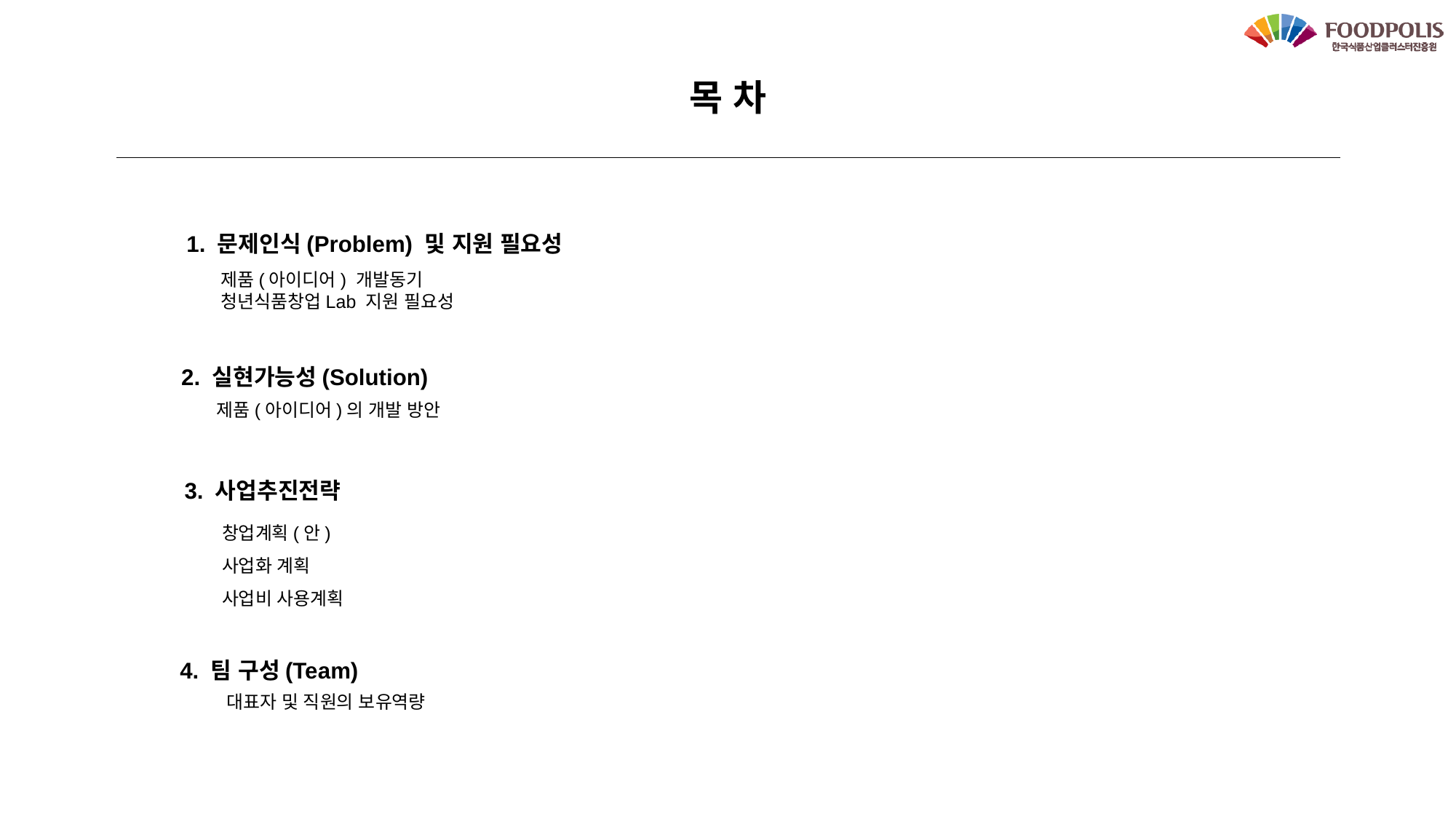

목 차
1. 문제인식(Problem) 및 지원 필요성
제품(아이디어) 개발동기
청년식품창업Lab 지원 필요성
2. 실현가능성(Solution)
제품(아이디어)의 개발 방안
3. 사업추진전략
창업계획(안)
사업화 계획
사업비 사용계획
4. 팀 구성(Team)
대표자 및 직원의 보유역량